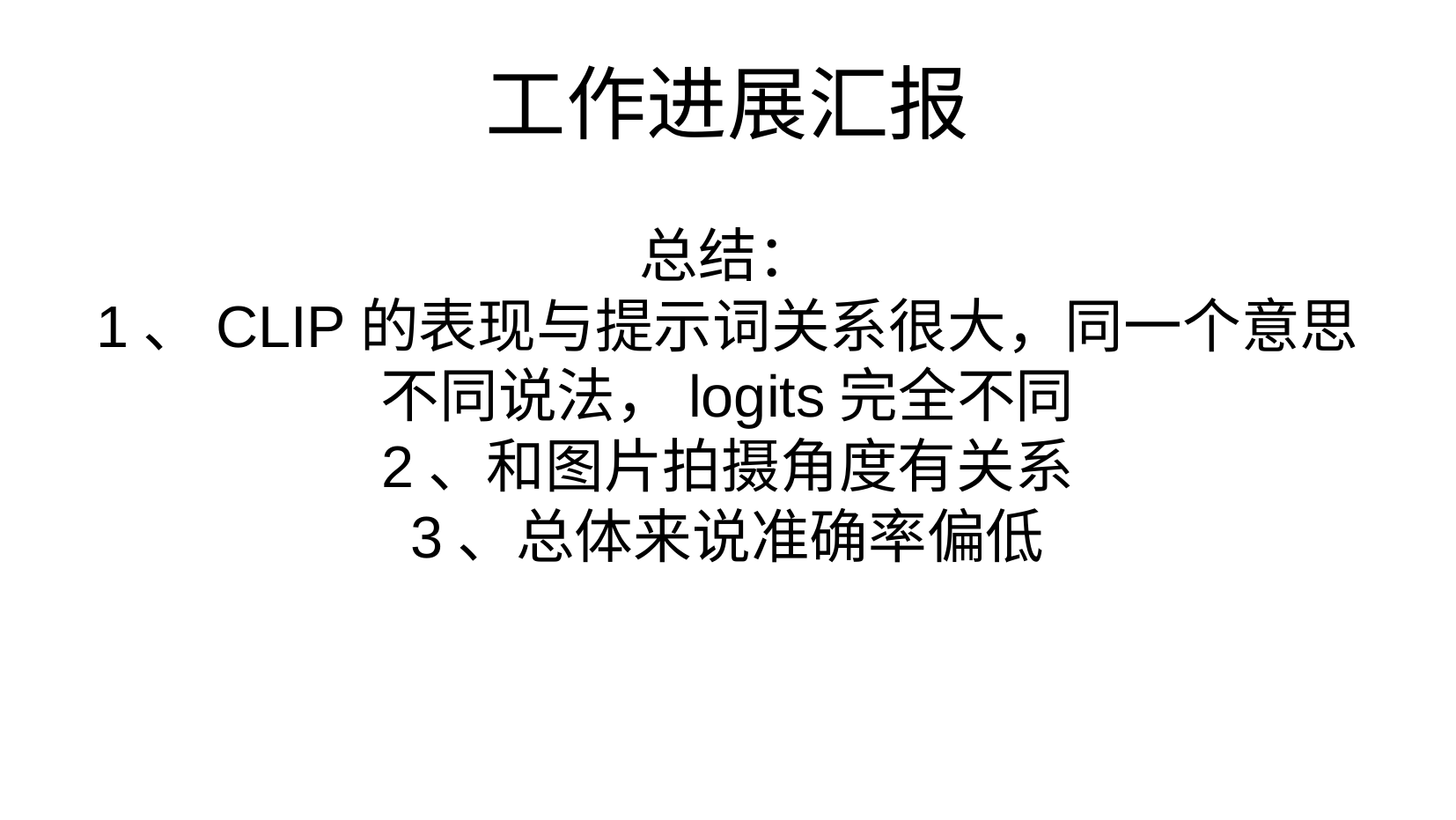

# 工作进展汇报
总结：
1、CLIP的表现与提示词关系很大，同一个意思不同说法，logits完全不同
2、和图片拍摄角度有关系
3、总体来说准确率偏低